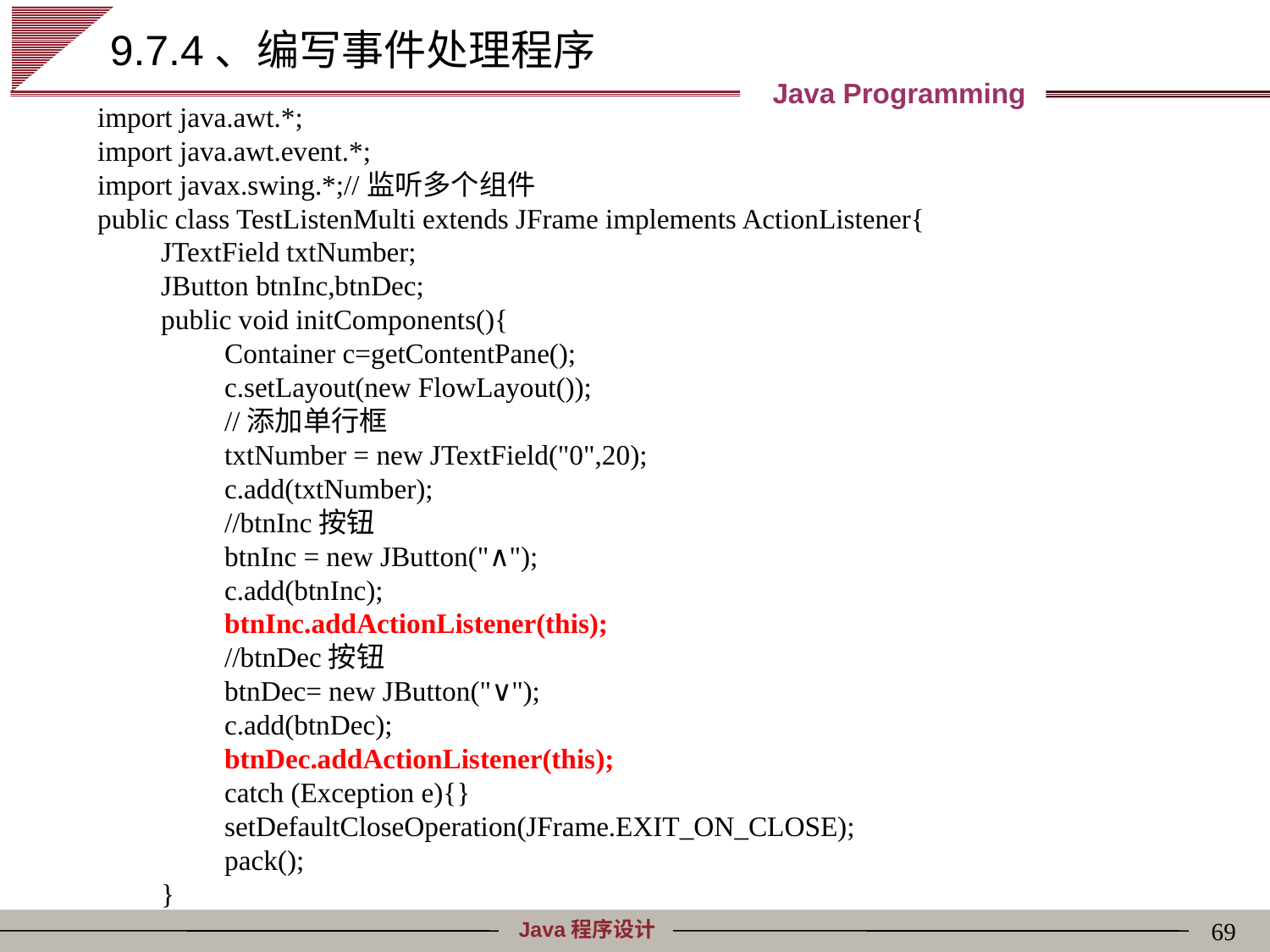

# 9.7.4、编写事件处理程序
import java.awt.*;
import java.awt.event.*;
import javax.swing.*;//监听多个组件
public class TestListenMulti extends JFrame implements ActionListener{
JTextField txtNumber;
JButton btnInc,btnDec;
public void initComponents(){
Container c=getContentPane();
c.setLayout(new FlowLayout());
//添加单行框
txtNumber = new JTextField("0",20);
c.add(txtNumber);
//btnInc按钮
btnInc = new JButton("∧");
c.add(btnInc);
btnInc.addActionListener(this);
//btnDec按钮
btnDec= new JButton("∨");
c.add(btnDec);
btnDec.addActionListener(this);
catch (Exception e){}
setDefaultCloseOperation(JFrame.EXIT_ON_CLOSE);
pack();
}